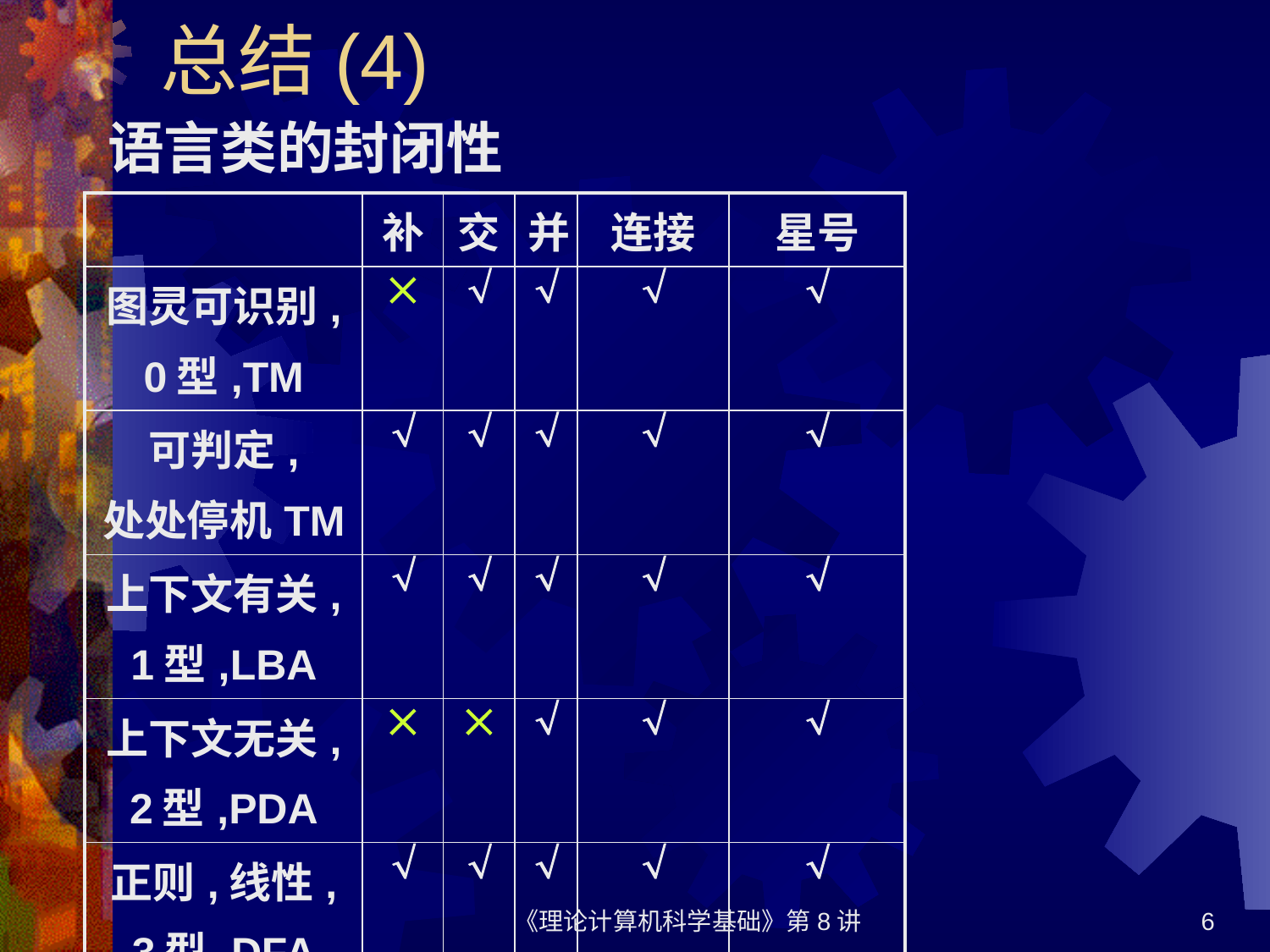

# 总结(4)
语言类的封闭性
|  | 补 | 交 | 并 | 连接 | 星号 |
| --- | --- | --- | --- | --- | --- |
| 图灵可识别, 0型,TM | × | √ | √ | √ | √ |
| 可判定, 处处停机TM | √ | √ | √ | √ | √ |
| 上下文有关, 1型,LBA | √ | √ | √ | √ | √ |
| 上下文无关, 2型,PDA | × | × | √ | √ | √ |
| 正则,线性, 3型,DFA | √ | √ | √ | √ | √ |
《理论计算机科学基础》第8讲
6